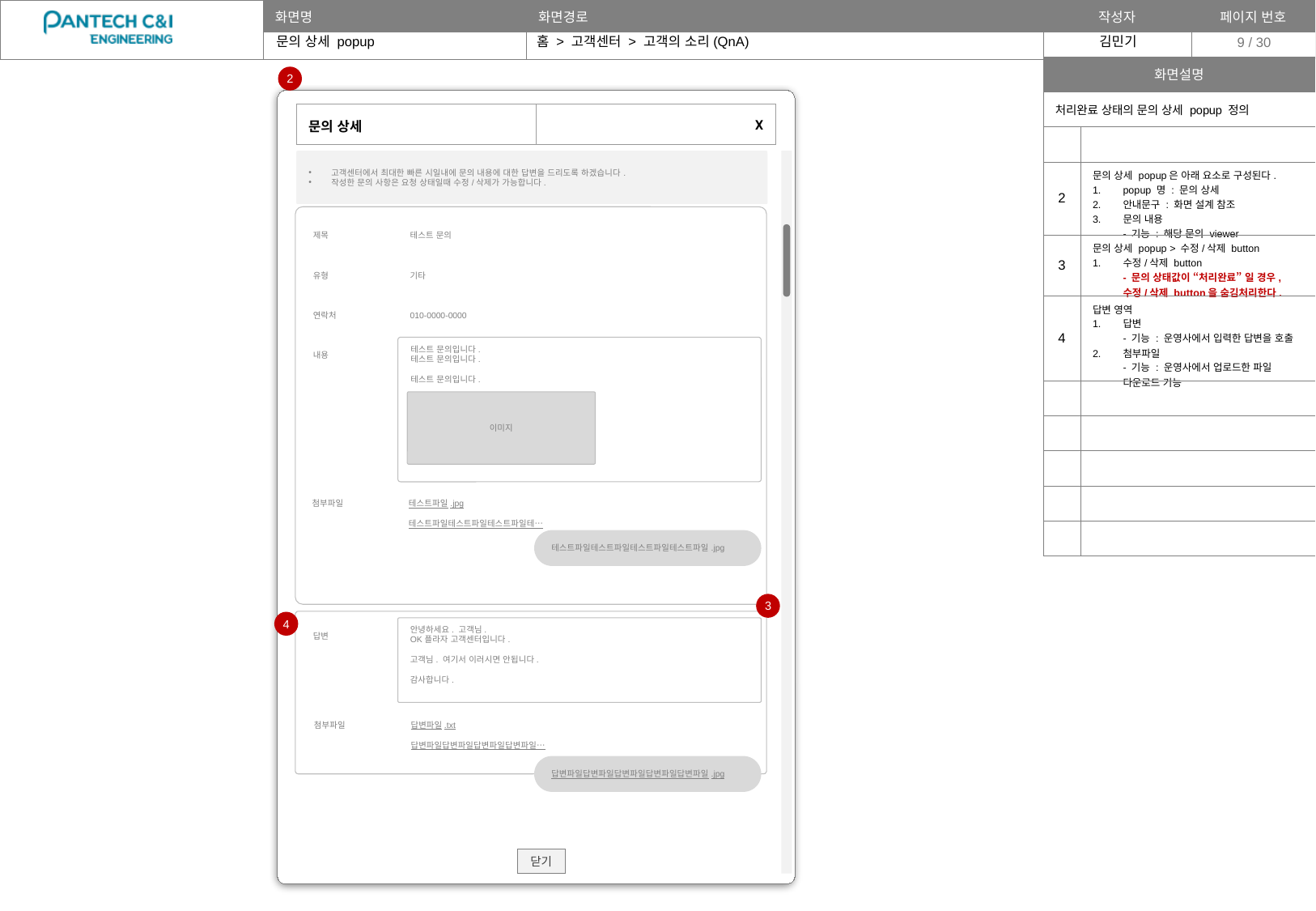

문의 상세 popup
홈 > 고객센터 > 고객의 소리(QnA)
9
| 화면설명 |  |
| --- | --- |
| 처리완료 상태의 문의 상세 popup 정의 |  |
|  |  |
| 2 | 문의 상세 popup은 아래 요소로 구성된다. popup 명 : 문의 상세 안내문구 : 화면 설계 참조 문의 내용 - 기능 : 해당 문의 viewer |
| 3 | 문의 상세 popup > 수정/삭제 button 수정/삭제 button - 문의 상태값이 “처리완료” 일 경우, 수정/삭제 button을 숨김처리한다. |
| 4 | 답변 영역 답변 - 기능 : 운영사에서 입력한 답변을 호출 첨부파일 - 기능 : 운영사에서 업로드한 파일 다운로드 기능 |
|  |  |
|  |  |
|  |  |
|  |  |
|  |  |
2

| 문의 상세 | X |
| --- | --- |

고객센터에서 최대한 빠른 시일내에 문의 내용에 대한 답변을 드리도록 하겠습니다.
작성한 문의 사항은 요청 상태일때 수정/삭제가 가능합니다.

제목
테스트 문의
유형
기타
연락처
010-0000-0000
내용
테스트 문의입니다.
테스트 문의입니다.

테스트 문의입니다.

이미지
첨부파일
테스트파일.jpg

테스트파일테스트파일테스트파일테⋯
테스트파일테스트파일테스트파일테스트파일.jpg
3

4
답변
안녕하세요. 고객님.
OK플라자 고객센터입니다.

고객님. 여기서 이러시면 안됩니다.

감사합니다.
첨부파일
답변파일.txt

답변파일답변파일답변파일답변파일⋯
답변파일답변파일답변파일답변파일답변파일.jpg
닫기